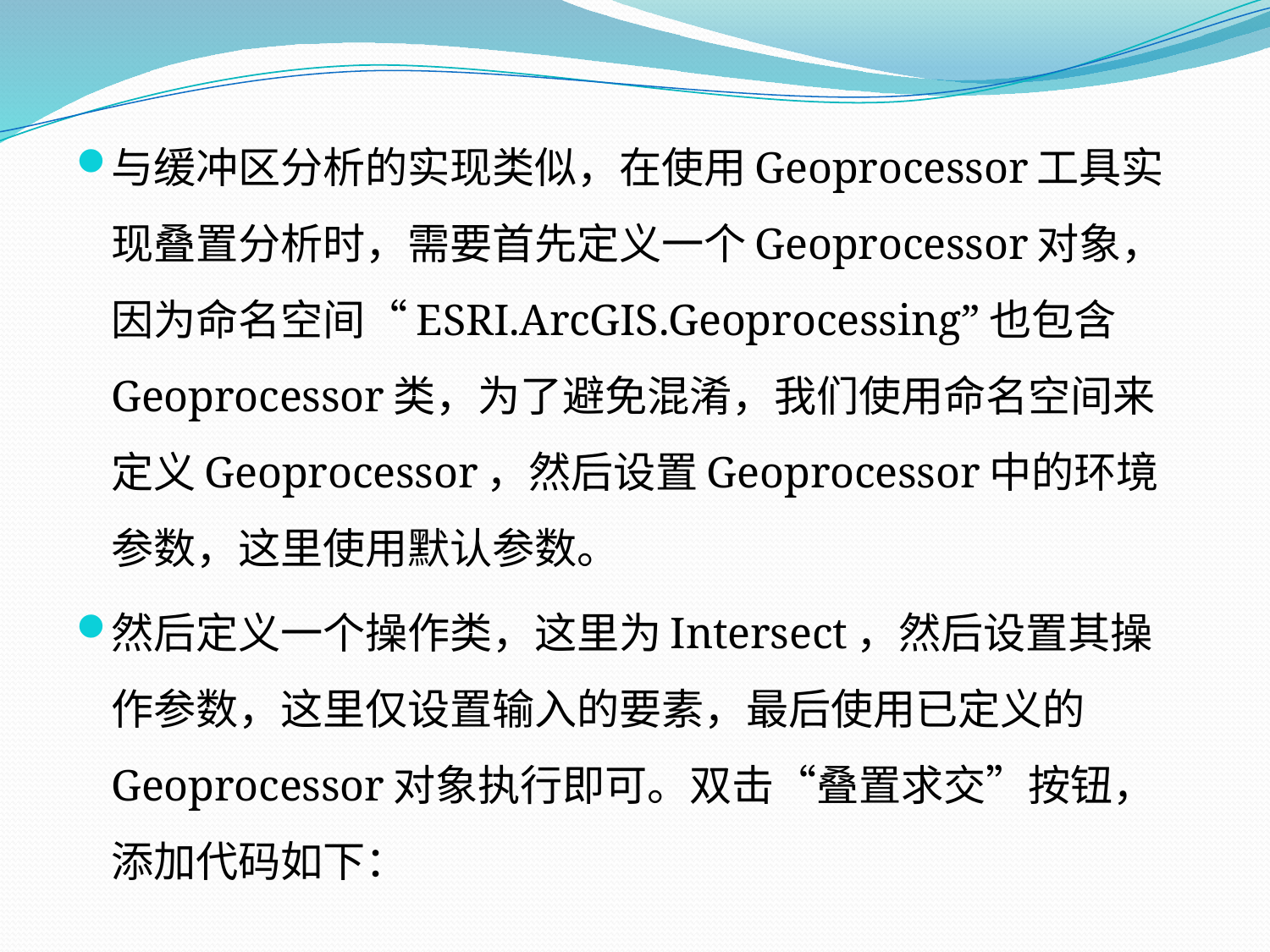

与缓冲区分析的实现类似，在使用Geoprocessor工具实现叠置分析时，需要首先定义一个Geoprocessor对象，因为命名空间“ESRI.ArcGIS.Geoprocessing”也包含Geoprocessor类，为了避免混淆，我们使用命名空间来定义Geoprocessor，然后设置Geoprocessor中的环境参数，这里使用默认参数。
然后定义一个操作类，这里为Intersect，然后设置其操作参数，这里仅设置输入的要素，最后使用已定义的Geoprocessor对象执行即可。双击“叠置求交”按钮，添加代码如下：